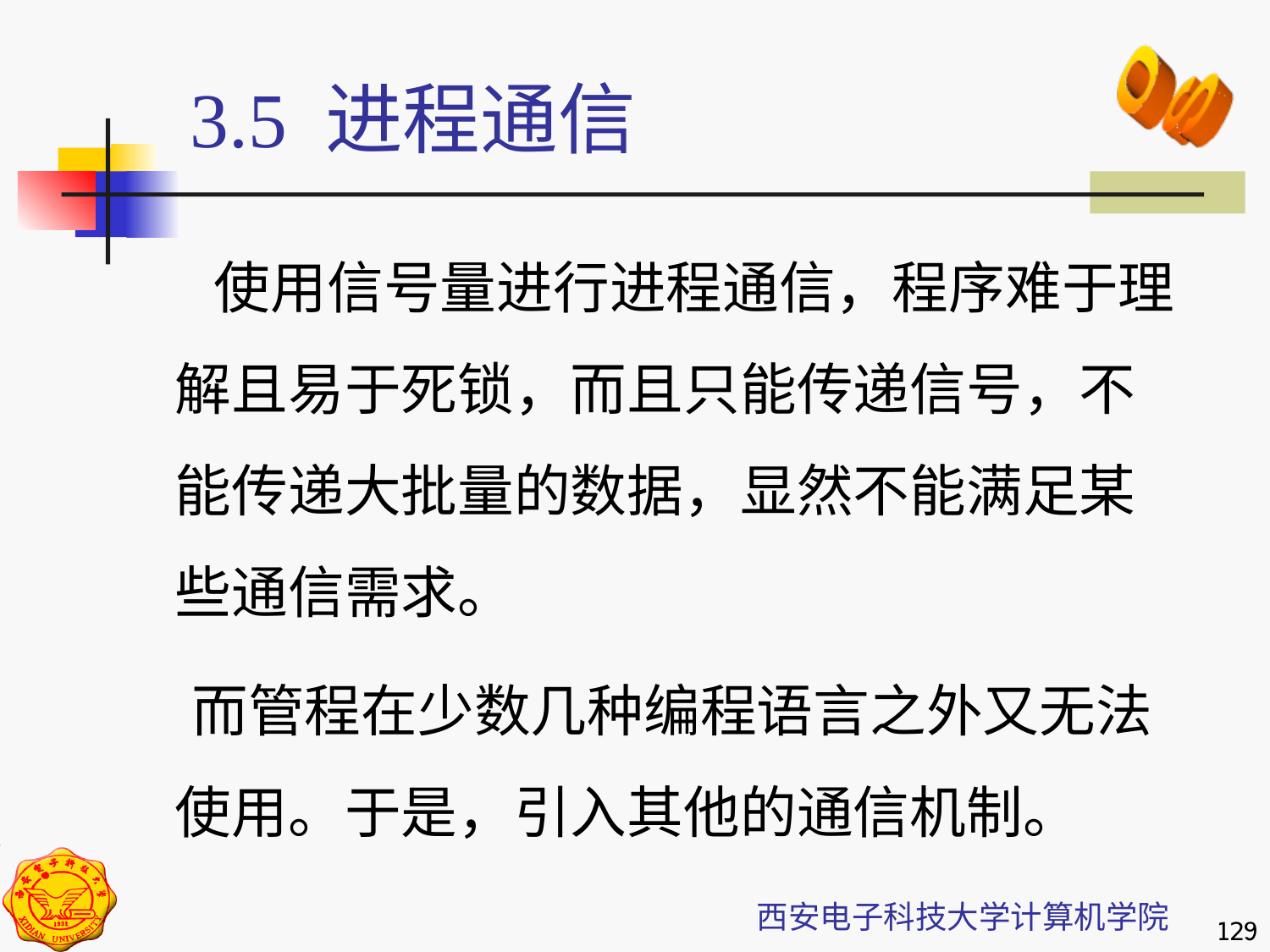

3.5 进程通信
	  使用信号量进行进程通信，程序难于理解且易于死锁，而且只能传递信号，不能传递大批量的数据，显然不能满足某些通信需求。
    而管程在少数几种编程语言之外又无法使用。于是，引入其他的通信机制。
129